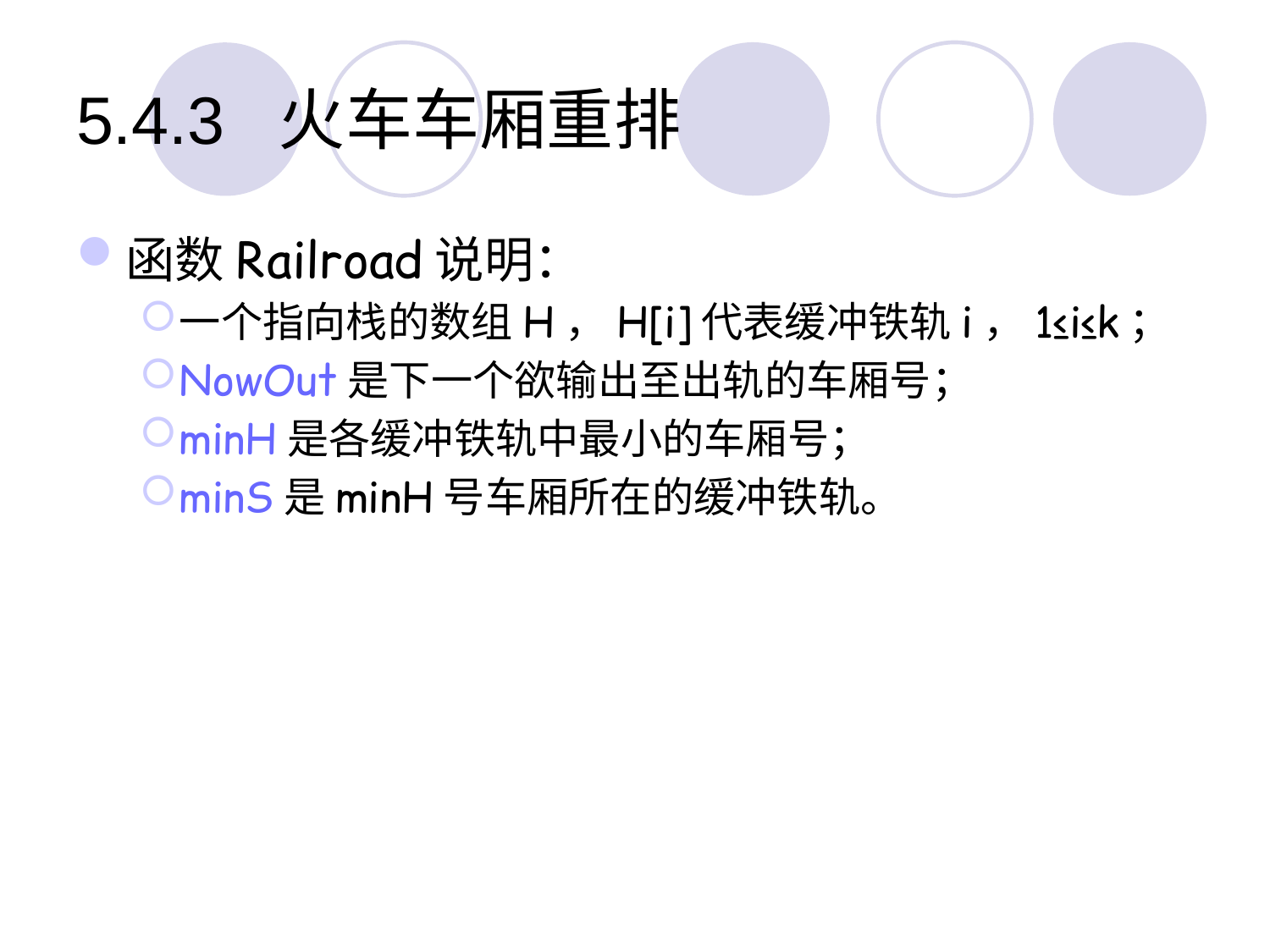

# 5.4.3  火车车厢重排
函数Railroad说明：
一个指向栈的数组H，H[i]代表缓冲铁轨i，1≤i≤k；
NowOut是下一个欲输出至出轨的车厢号；
minH是各缓冲铁轨中最小的车厢号；
minS是minH号车厢所在的缓冲铁轨。

33